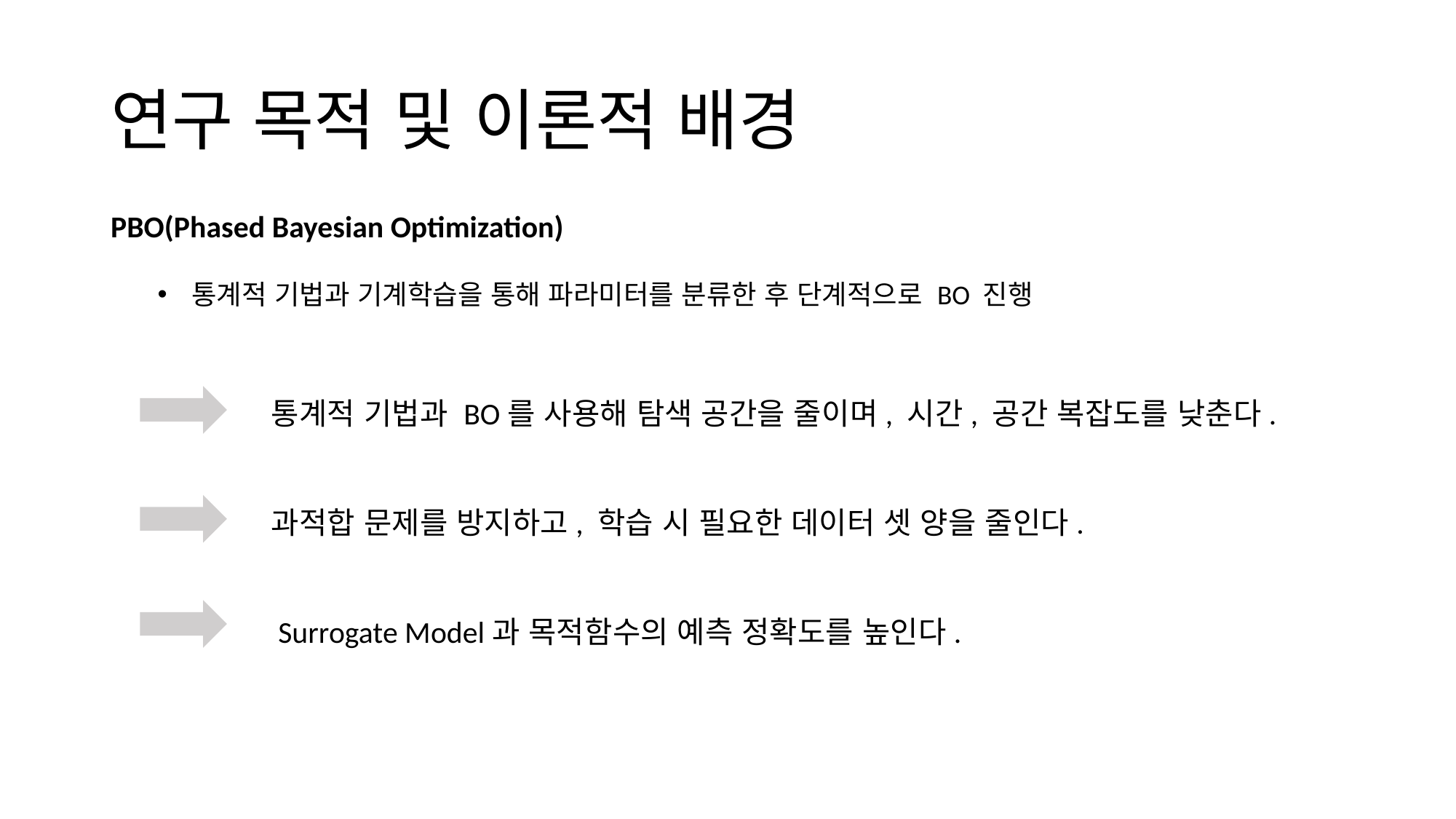

# 연구 목적 및 이론적 배경
PBO(Phased Bayesian Optimization)
통계적 기법과 기계학습을 통해 파라미터를 분류한 후 단계적으로 BO 진행
통계적 기법과 BO를 사용해 탐색 공간을 줄이며, 시간, 공간 복잡도를 낮춘다.

과적합 문제를 방지하고, 학습 시 필요한 데이터 셋 양을 줄인다.

 Surrogate Model과 목적함수의 예측 정확도를 높인다.